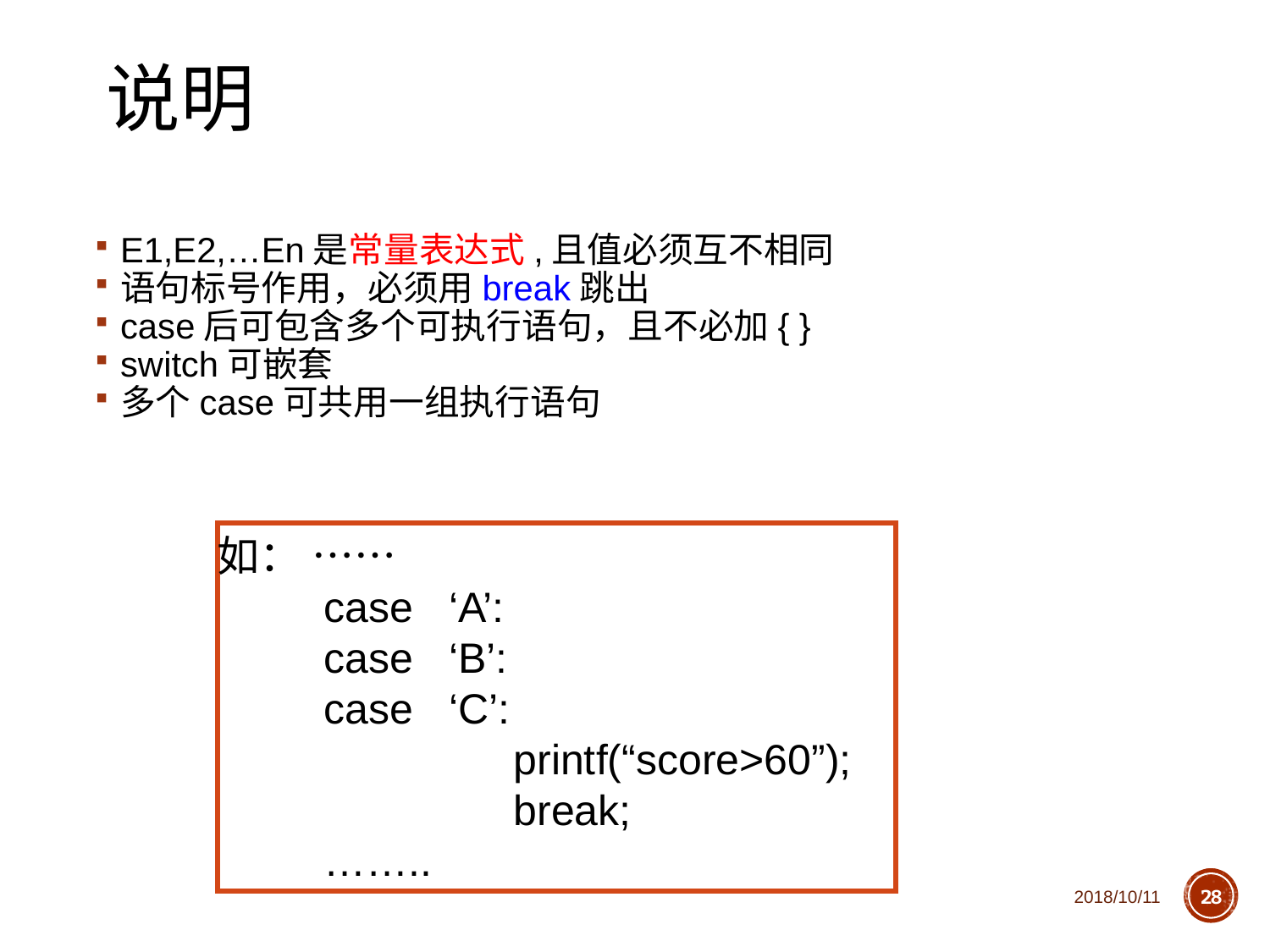

# 说明
E1,E2,…En是常量表达式,且值必须互不相同
语句标号作用，必须用break跳出
case后可包含多个可执行语句，且不必加{ }
switch可嵌套
多个case可共用一组执行语句

如： ……
         case   ‘A’:
         case   ‘B’:
         case   ‘C’:
                         printf(“score>60”);
                         break;
         ……..
2018/10/11
28